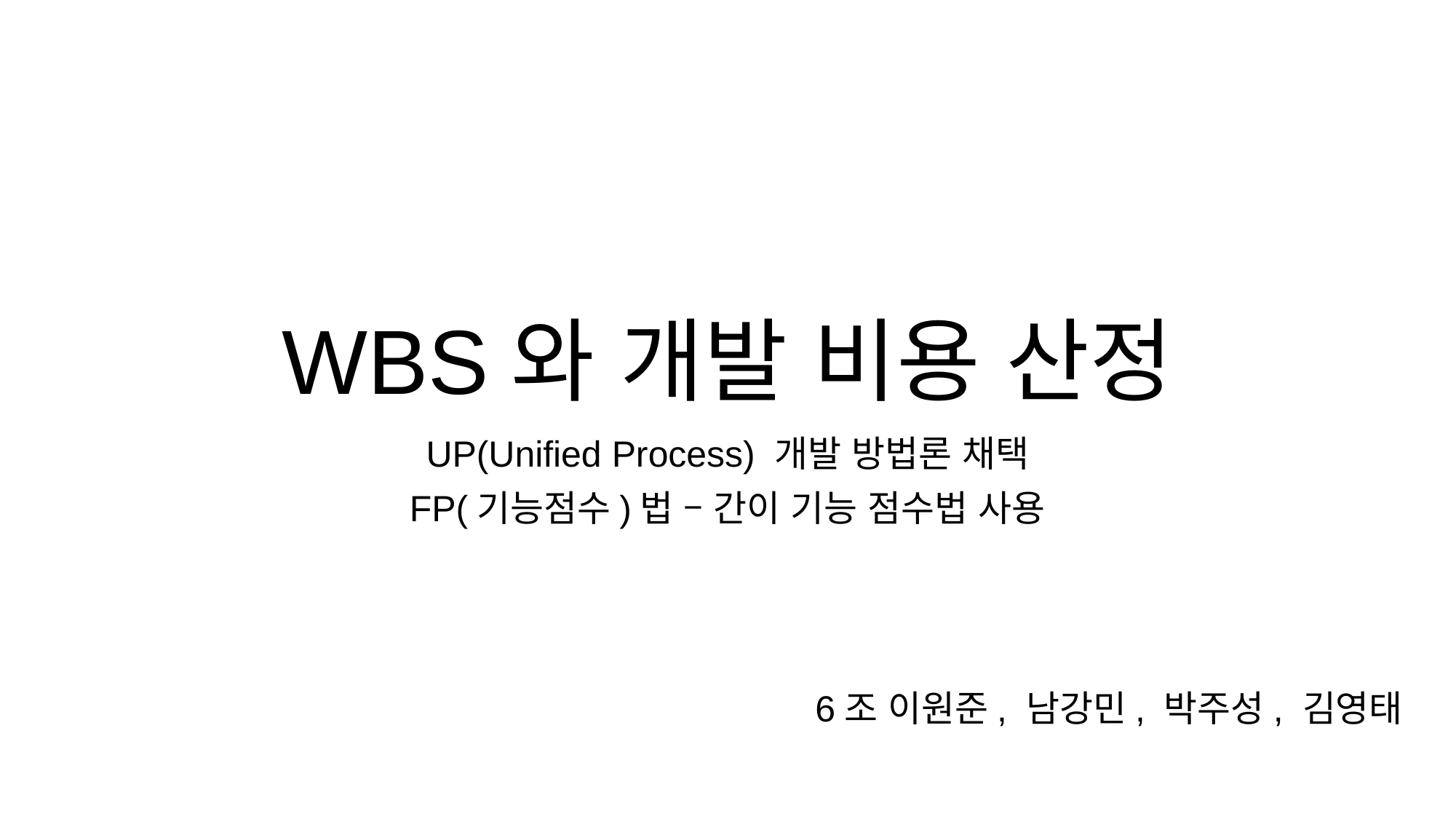

# WBS와 개발 비용 산정
UP(Unified Process) 개발 방법론 채택
FP(기능점수)법 – 간이 기능 점수법 사용
6조 이원준, 남강민, 박주성, 김영태